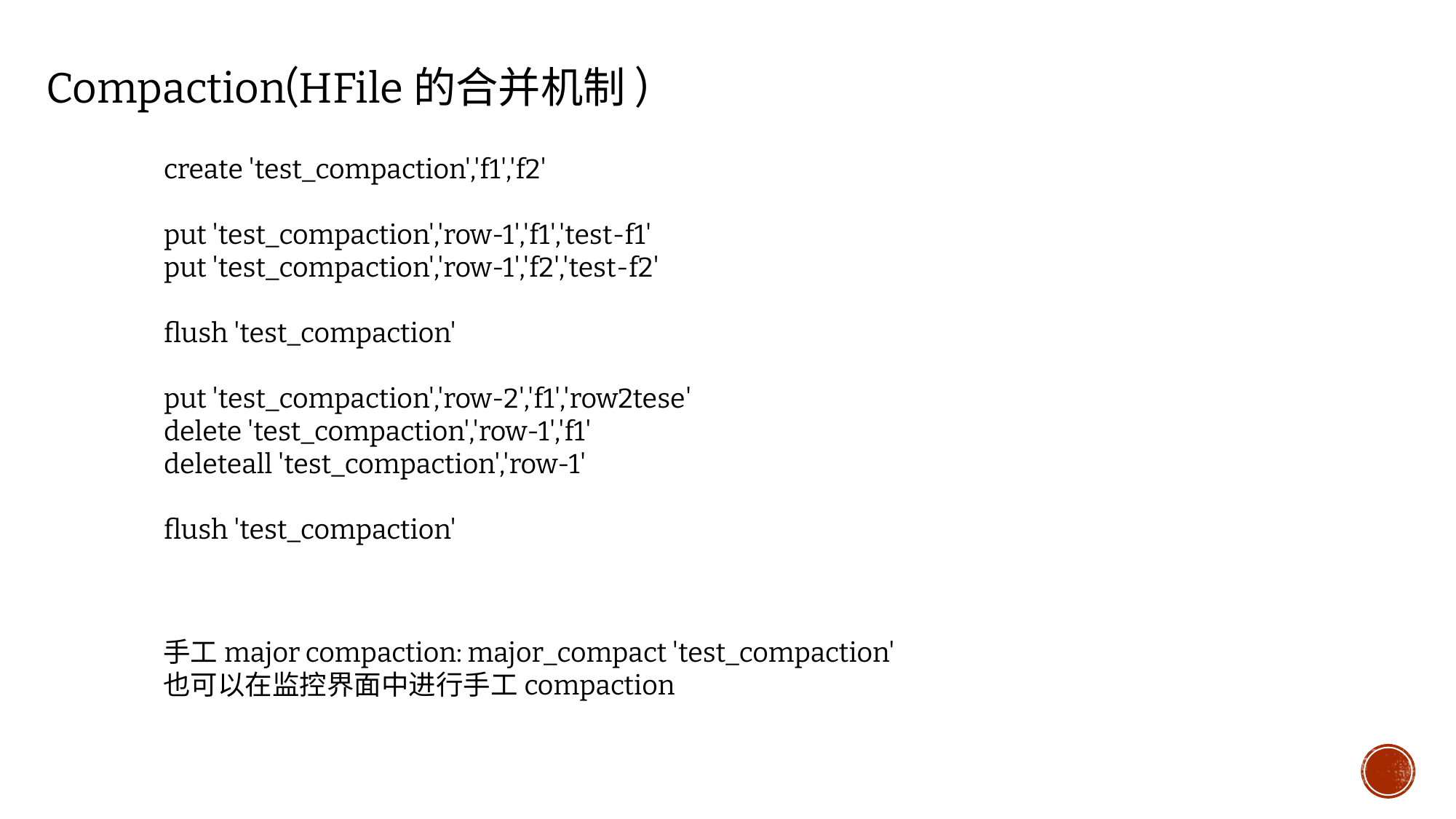

Compaction(HFile的合并机制)
create 'test_compaction','f1','f2'

put 'test_compaction','row-1','f1','test-f1'
put 'test_compaction','row-1','f2','test-f2'

flush 'test_compaction'

put 'test_compaction','row-2','f1','row2tese'
delete 'test_compaction','row-1','f1'
deleteall 'test_compaction','row-1'

flush 'test_compaction'
手工major compaction: major_compact 'test_compaction'
也可以在监控界面中进行手工compaction